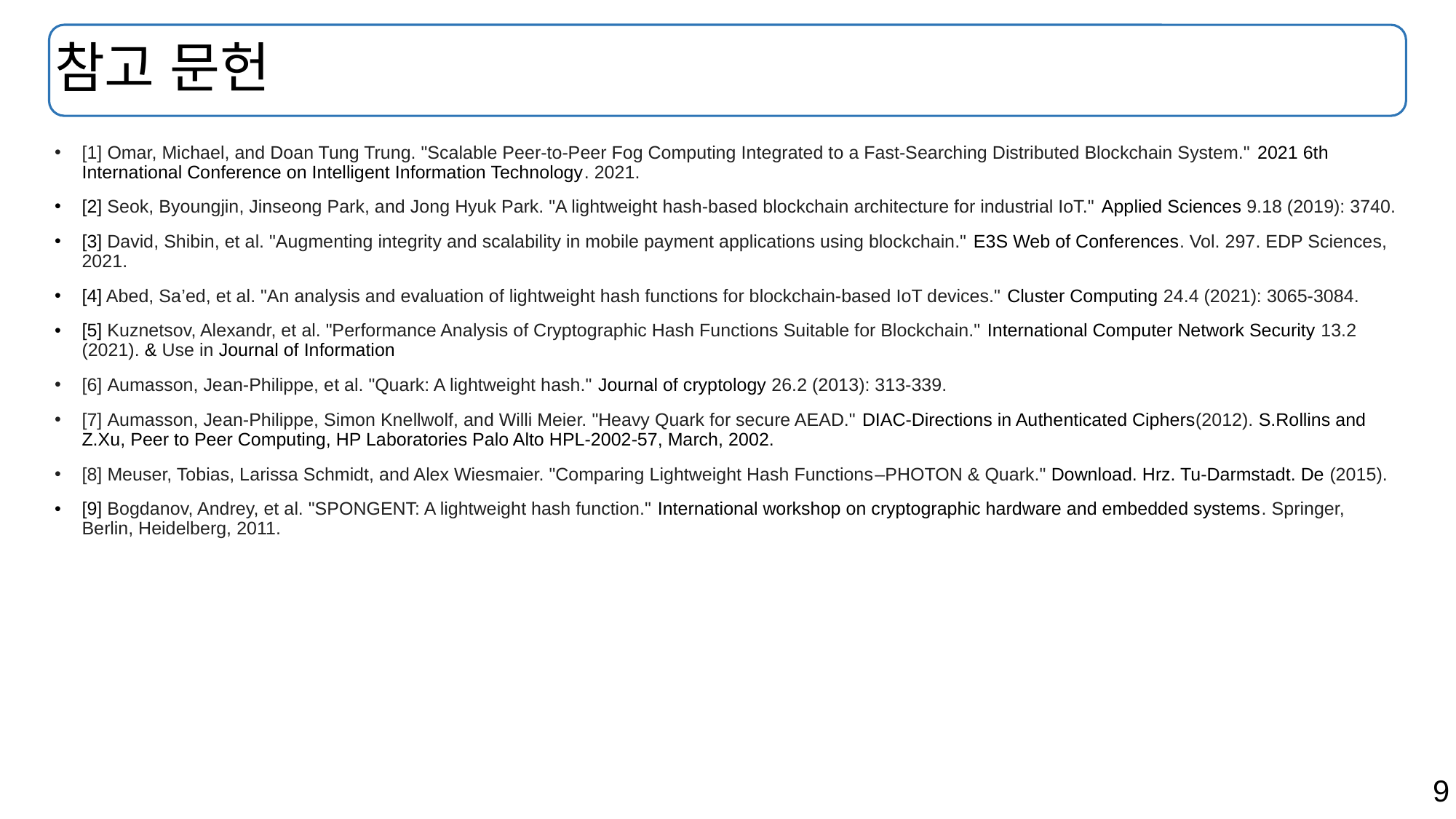

# 참고 문헌
[1] Omar, Michael, and Doan Tung Trung. "Scalable Peer-to-Peer Fog Computing Integrated to a Fast-Searching Distributed Blockchain System." 2021 6th International Conference on Intelligent Information Technology. 2021.
[2] Seok, Byoungjin, Jinseong Park, and Jong Hyuk Park. "A lightweight hash-based blockchain architecture for industrial IoT." Applied Sciences 9.18 (2019): 3740.
[3] David, Shibin, et al. "Augmenting integrity and scalability in mobile payment applications using blockchain." E3S Web of Conferences. Vol. 297. EDP Sciences, 2021.
[4] Abed, Sa’ed, et al. "An analysis and evaluation of lightweight hash functions for blockchain-based IoT devices." Cluster Computing 24.4 (2021): 3065-3084.
[5] Kuznetsov, Alexandr, et al. "Performance Analysis of Cryptographic Hash Functions Suitable for Blockchain." International Computer Network Security 13.2 (2021). & Use in Journal of Information
[6] Aumasson, Jean-Philippe, et al. "Quark: A lightweight hash." Journal of cryptology 26.2 (2013): 313-339.
[7] Aumasson, Jean-Philippe, Simon Knellwolf, and Willi Meier. "Heavy Quark for secure AEAD." DIAC-Directions in Authenticated Ciphers(2012). S.Rollins and Z.Xu, Peer to Peer Computing, HP Laboratories Palo Alto HPL-2002-57, March, 2002.
[8] Meuser, Tobias, Larissa Schmidt, and Alex Wiesmaier. "Comparing Lightweight Hash Functions–PHOTON & Quark." Download. Hrz. Tu-Darmstadt. De (2015).
[9] Bogdanov, Andrey, et al. "SPONGENT: A lightweight hash function." International workshop on cryptographic hardware and embedded systems. Springer, Berlin, Heidelberg, 2011.

9